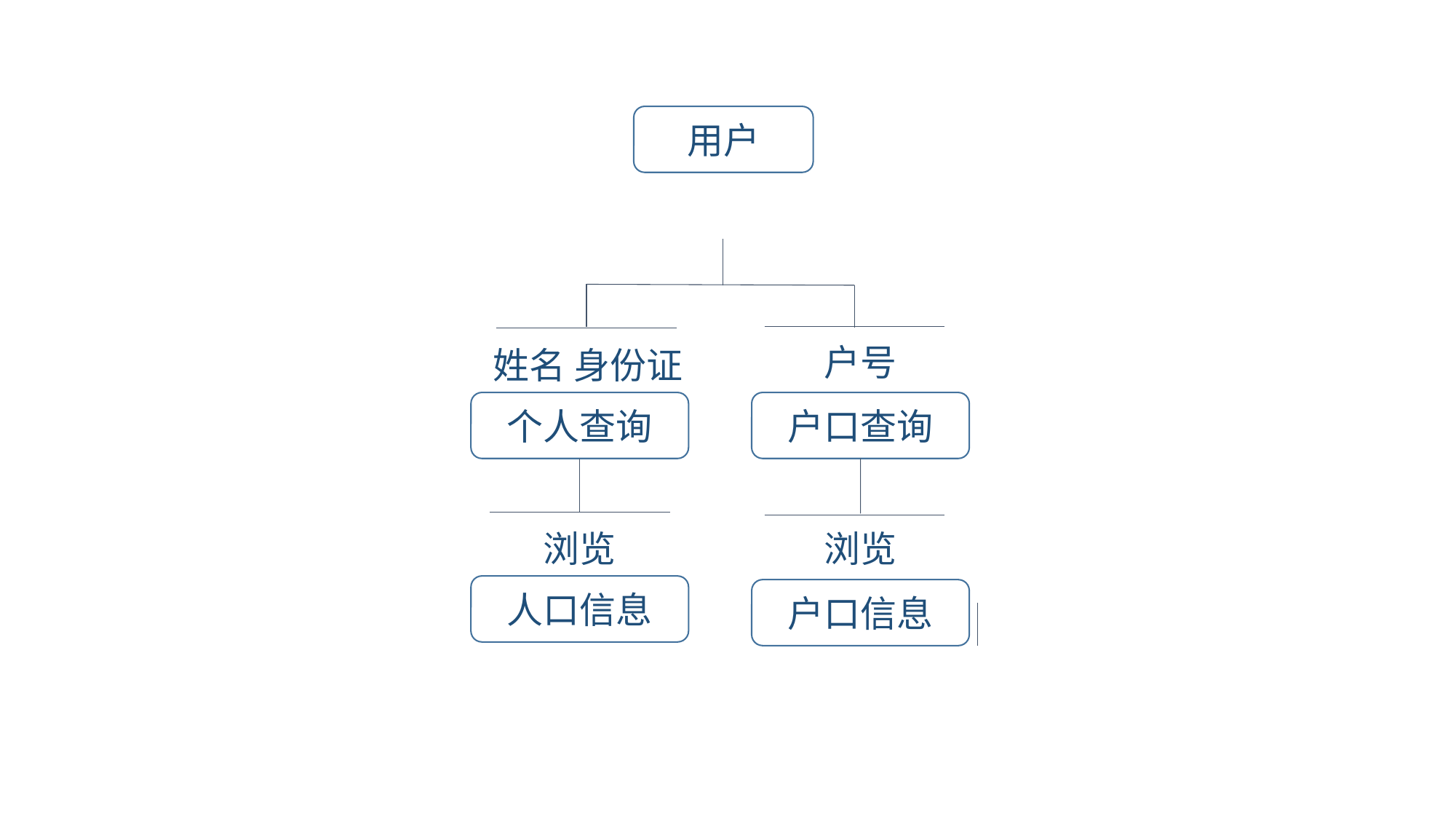

用户
姓名 身份证

户号
个人查询
户口查询
浏览

浏览

人口信息
户口信息